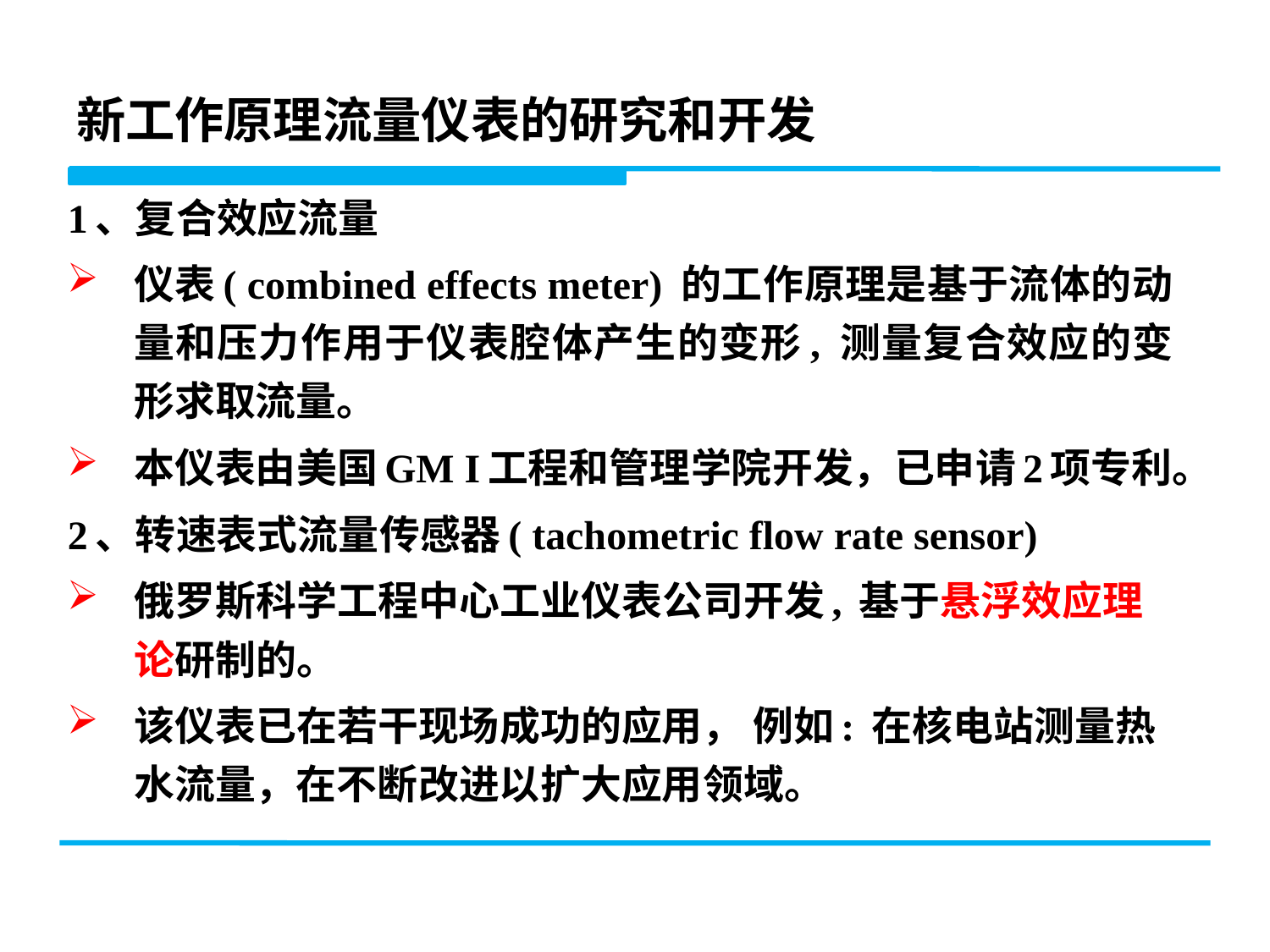

# 新工作原理流量仪表的研究和开发
1、复合效应流量
仪表( combined effects meter) 的工作原理是基于流体的动量和压力作用于仪表腔体产生的变形, 测量复合效应的变形求取流量。
本仪表由美国GM I工程和管理学院开发，已申请2项专利。
2、转速表式流量传感器( tachometric flow rate sensor)
俄罗斯科学工程中心工业仪表公司开发, 基于悬浮效应理论研制的。
该仪表已在若干现场成功的应用， 例如: 在核电站测量热水流量，在不断改进以扩大应用领域。